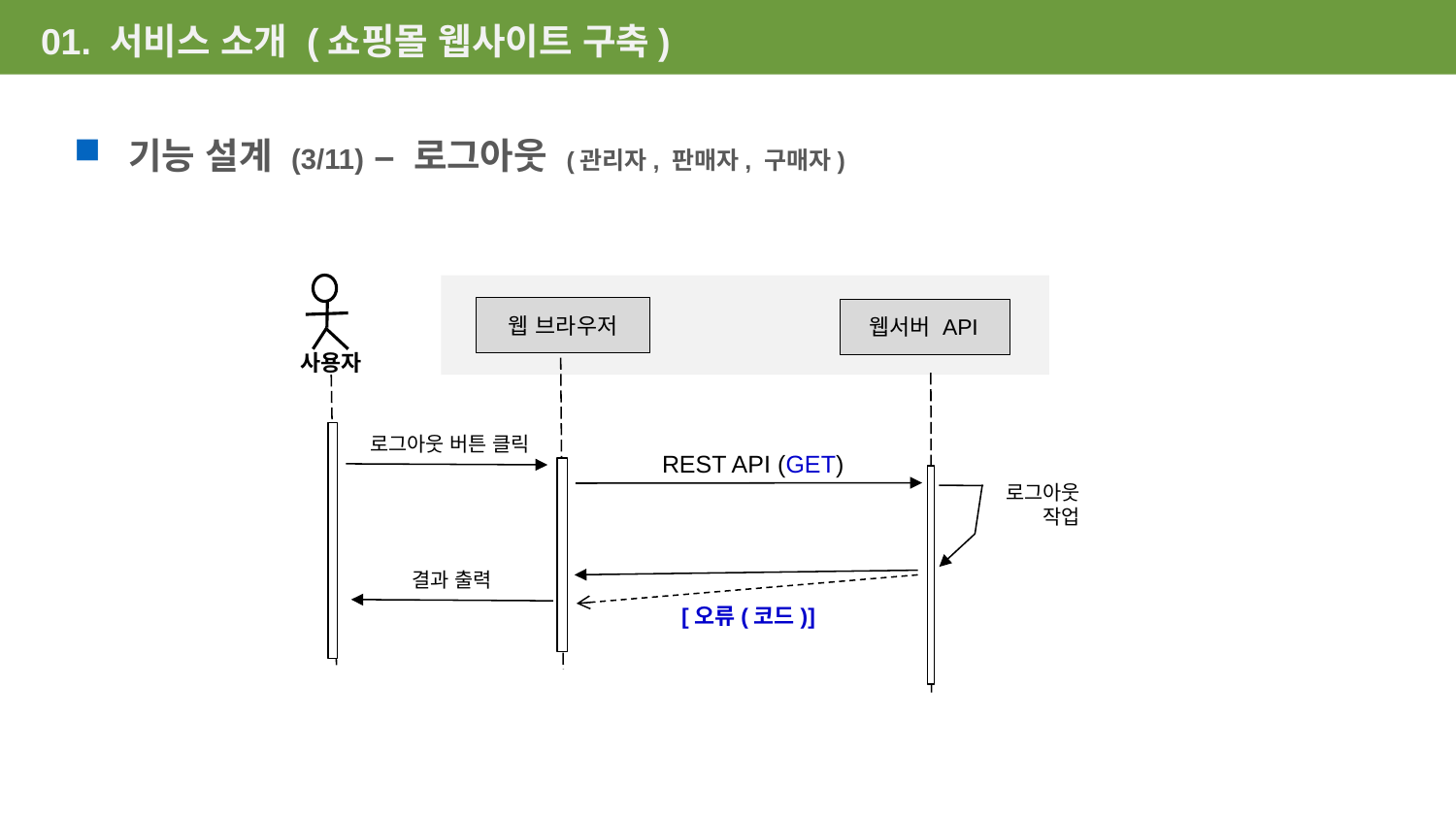

01. 서비스 소개 (쇼핑몰 웹사이트 구축)
기능 설계 (3/11) – 로그아웃 (관리자, 판매자, 구매자)

웹 브라우저
웹서버 API
사용자

로그아웃 버튼 클릭
REST API (GET)

로그아웃
작업
결과 출력
[오류(코드)]